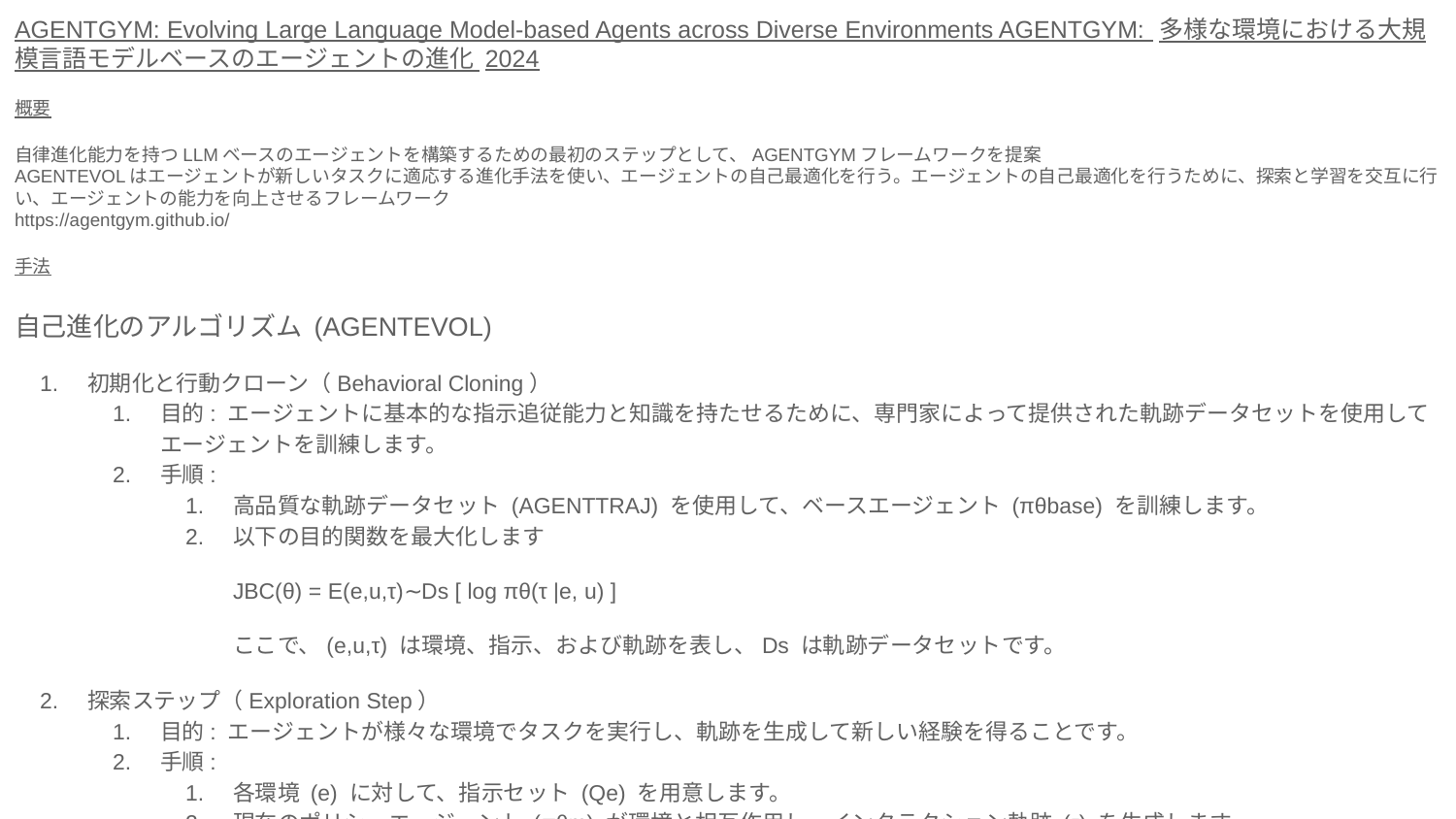

AGENTGYM: Evolving Large Language Model-based Agents across Diverse Environments AGENTGYM: 多様な環境における大規模言語モデルベースのエージェントの進化 2024
概要
自律進化能力を持つLLMベースのエージェントを構築するための最初のステップとして、AGENTGYMフレームワークを提案
AGENTEVOLはエージェントが新しいタスクに適応する進化手法を使い、エージェントの自己最適化を行う。エージェントの自己最適化を行うために、探索と学習を交互に行い、エージェントの能力を向上させるフレームワーク
https://agentgym.github.io/
手法
自己進化のアルゴリズム (AGENTEVOL)
初期化と行動クローン（Behavioral Cloning）
目的: エージェントに基本的な指示追従能力と知識を持たせるために、専門家によって提供された軌跡データセットを使用してエージェントを訓練します。
手順:
高品質な軌跡データセット (AGENTTRAJ) を使用して、ベースエージェント (πθbase) を訓練します。
以下の目的関数を最大化します
JBC(θ) = E(e,u,τ)∼Ds [ log πθ(τ |e, u) ]
ここで、(e,u,τ) は環境、指示、および軌跡を表し、Ds は軌跡データセットです。
探索ステップ（Exploration Step）
目的: エージェントが様々な環境でタスクを実行し、軌跡を生成して新しい経験を得ることです。
手順:
各環境 (e) に対して、指示セット (Qe) を用意します。
現在のポリシーエージェント (πθm) が環境と相互作用し、インタラクション軌跡 (τ) を生成します。
生成された軌跡に基づいて報酬 (r(e, u, τ)) を計算し、新しいデータセット (Dm) を作成します。
Dm = ⋃ e∈E De m, where De m = {(e, uj, τ j) |uj ∼ Qe, τ j ∼ πθm(τ |e, uj)}|De m| j=1
学習ステップ（Learning Step）
目的: 探索ステップで得られたデータセットを使用して、エージェントを報酬に基づいて最適化します。
手順:
探索ステップで生成されたデータセット (Dm) を用意します。
このデータセットを使用して、次の目的関数を最大化します：
θm+1 := argmax θ Ee∈E,u∼Qe,τ∼πθm (τ |e,u)[r(e, u, τ) log πθ(τ |e, u)]
パラメータ (θ) を更新し、エージェントを最適化します。
アルゴリズムの反復
目的: エージェントが新しいタスクや環境に対して自己進化し続けることです。
手順:
探索ステップと学習ステップを交互に実行します。
各反復ごとに、エージェントのポリシー (πθm) を更新し、次の探索ステップの準備をします。